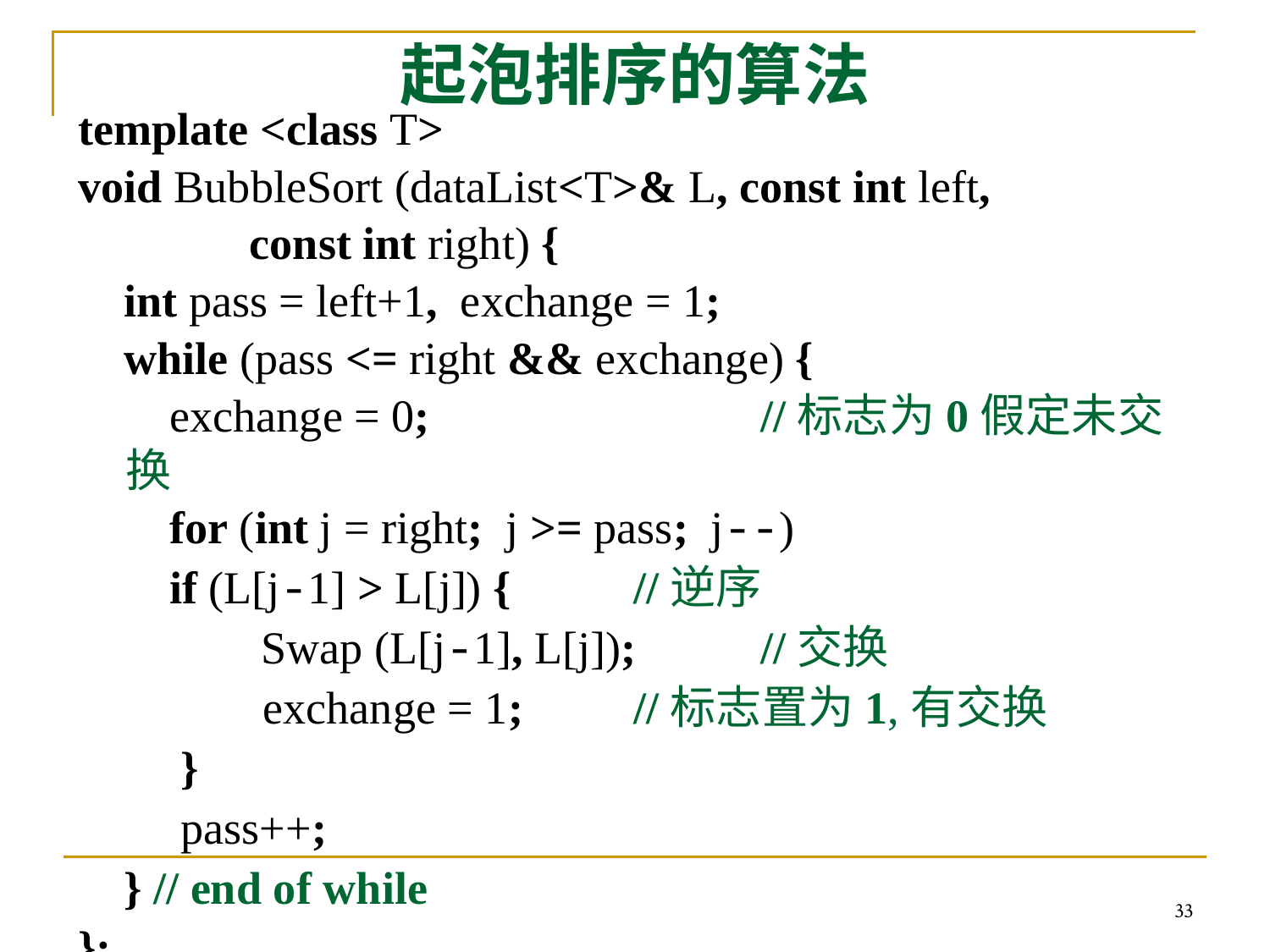

# 起泡排序的算法
template <class T>
void BubbleSort (dataList<T>& L, const int left,
               const int right) {
    int pass = left+1,  exchange = 1;
    while (pass <= right && exchange) {
        exchange = 0;		    	//标志为0假定未交换
        for (int j = right;  j >= pass;  j--)
        if (L[j-1] > L[j]) { 	//逆序
                Swap (L[j-1], L[j]); 	//交换
	            exchange = 1;        	//标志置为1,有交换
         }
         pass++;
    } // end of while
};

33